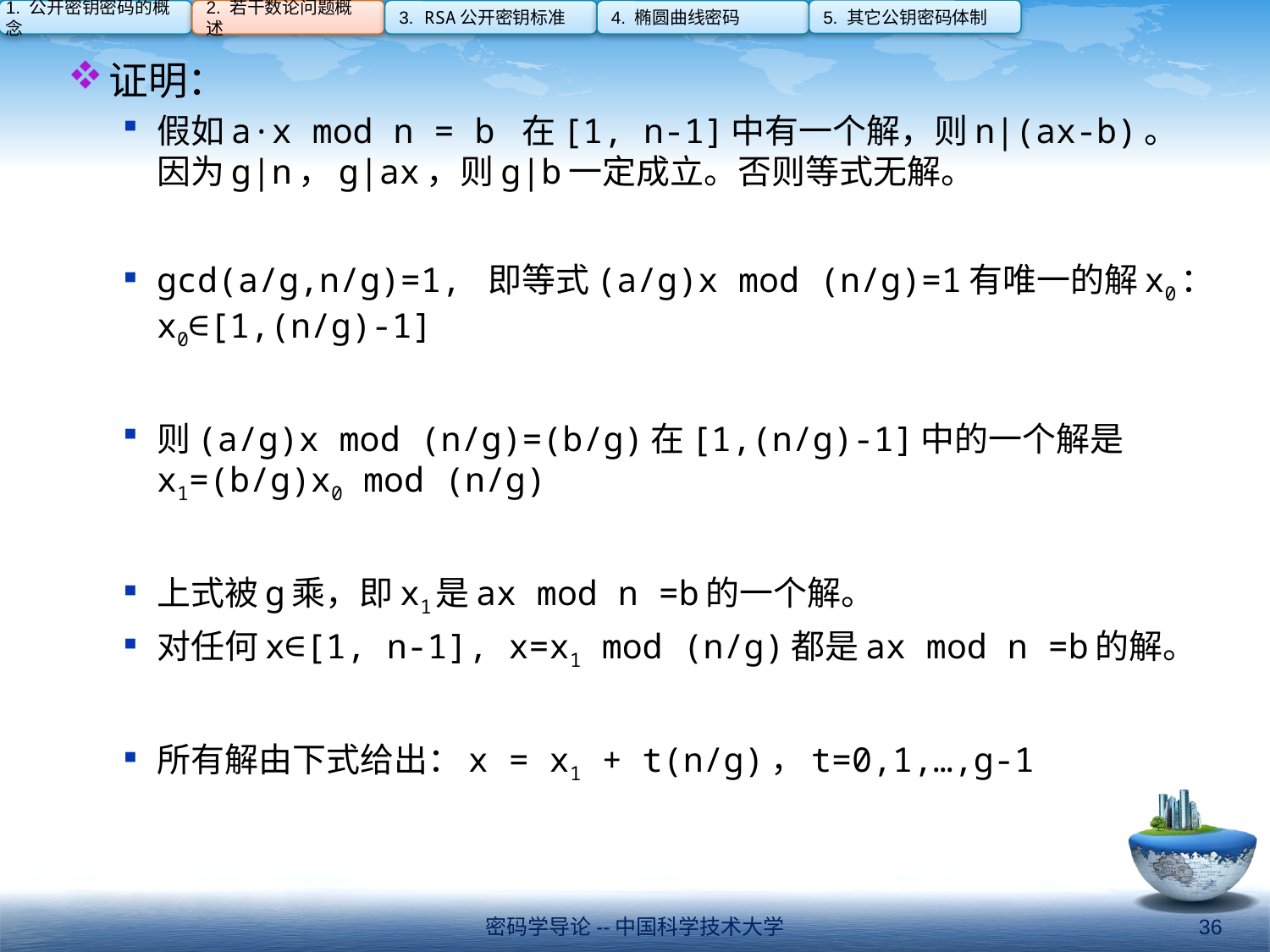

5. 其它公钥密码体制
1. 公开密钥密码的概念
2. 若干数论问题概述
3. RSA公开密钥标准
4. 椭圆曲线密码
证明：
假如a·x mod n = b 在[1, n-1]中有一个解，则n|(ax-b)。
因为g|n，g|ax，则g|b一定成立。否则等式无解。

gcd(a/g,n/g)=1, 即等式(a/g)x mod (n/g)=1有唯一的解x0：
x0∈[1,(n/g)-1]

则(a/g)x mod (n/g)=(b/g)在[1,(n/g)-1]中的一个解是
x1=(b/g)x0 mod (n/g)

上式被g乘，即x1是ax mod n =b的一个解。
对任何x∈[1, n-1], x=x1 mod (n/g)都是ax mod n =b的解。

所有解由下式给出：x = x1 + t(n/g)，t=0,1,…,g-1
密码学导论--中国科学技术大学
36